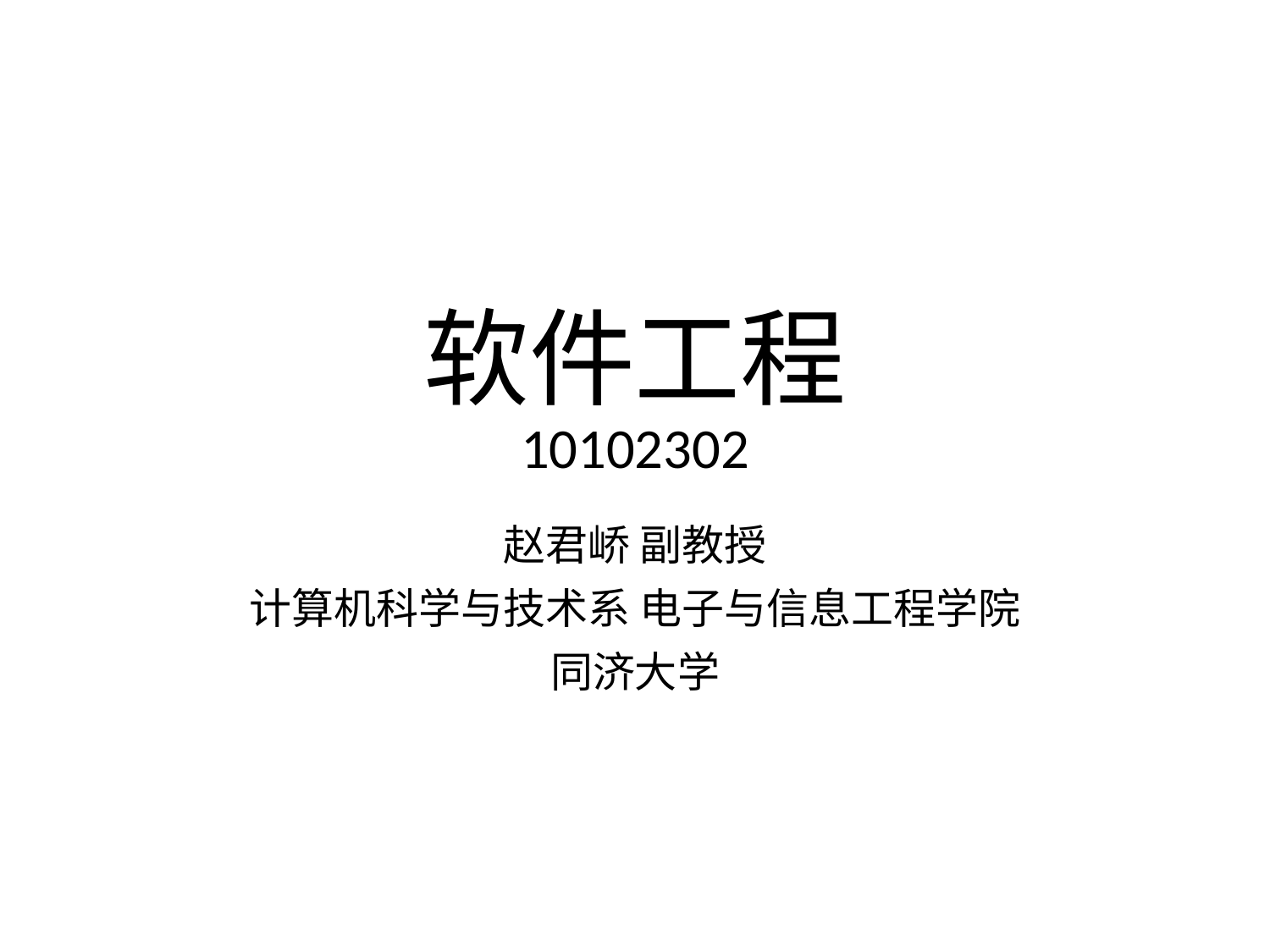

# 软件工程 10102302
赵君峤 副教授
计算机科学与技术系 电子与信息工程学院
同济大学